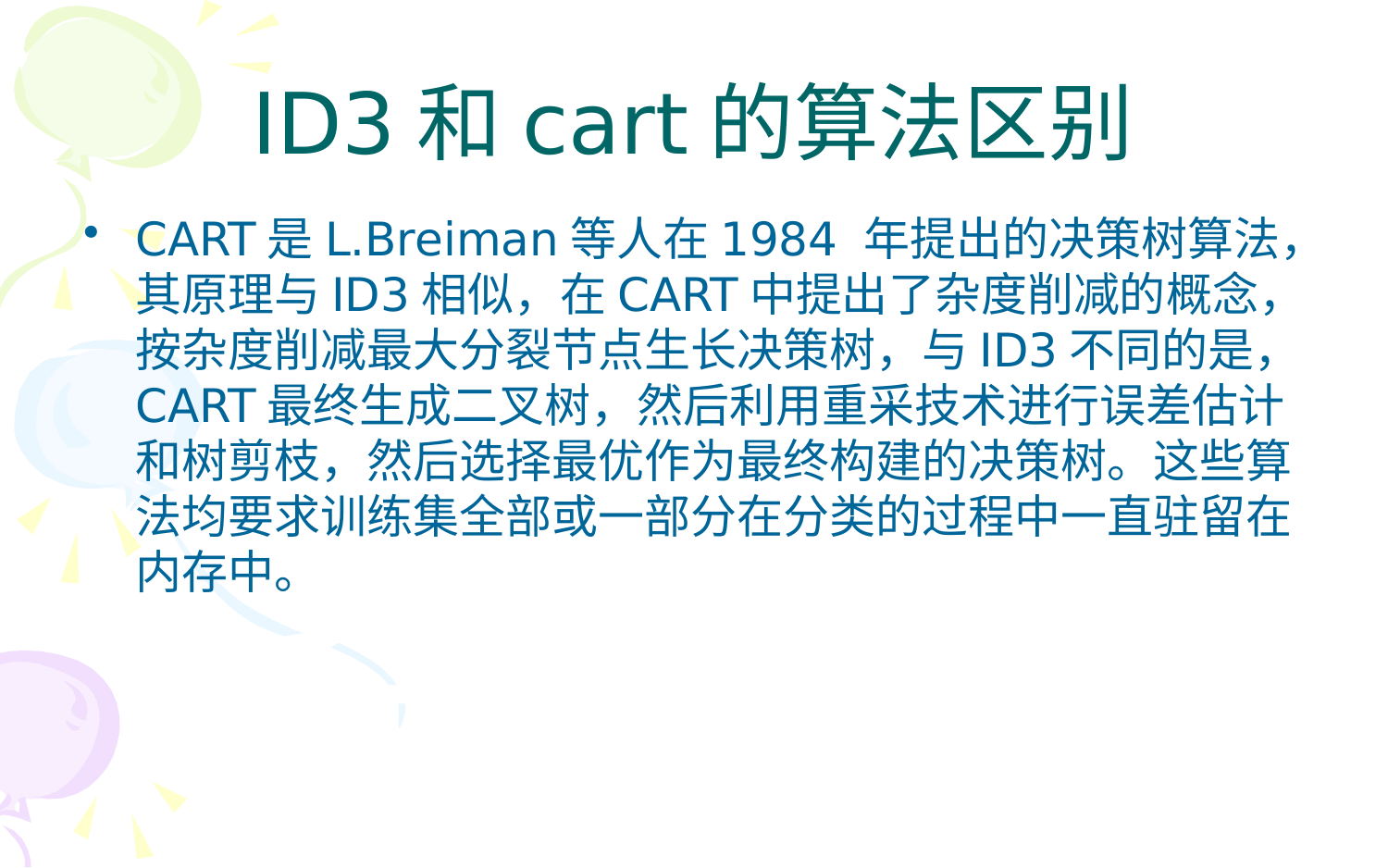

# ID3和cart的算法区别
CART是L.Breiman等人在1984 年提出的决策树算法，其原理与ID3相似，在CART中提出了杂度削减的概念，按杂度削减最大分裂节点生长决策树，与ID3不同的是，CART最终生成二叉树，然后利用重采技术进行误差估计和树剪枝，然后选择最优作为最终构建的决策树。这些算法均要求训练集全部或一部分在分类的过程中一直驻留在内存中。